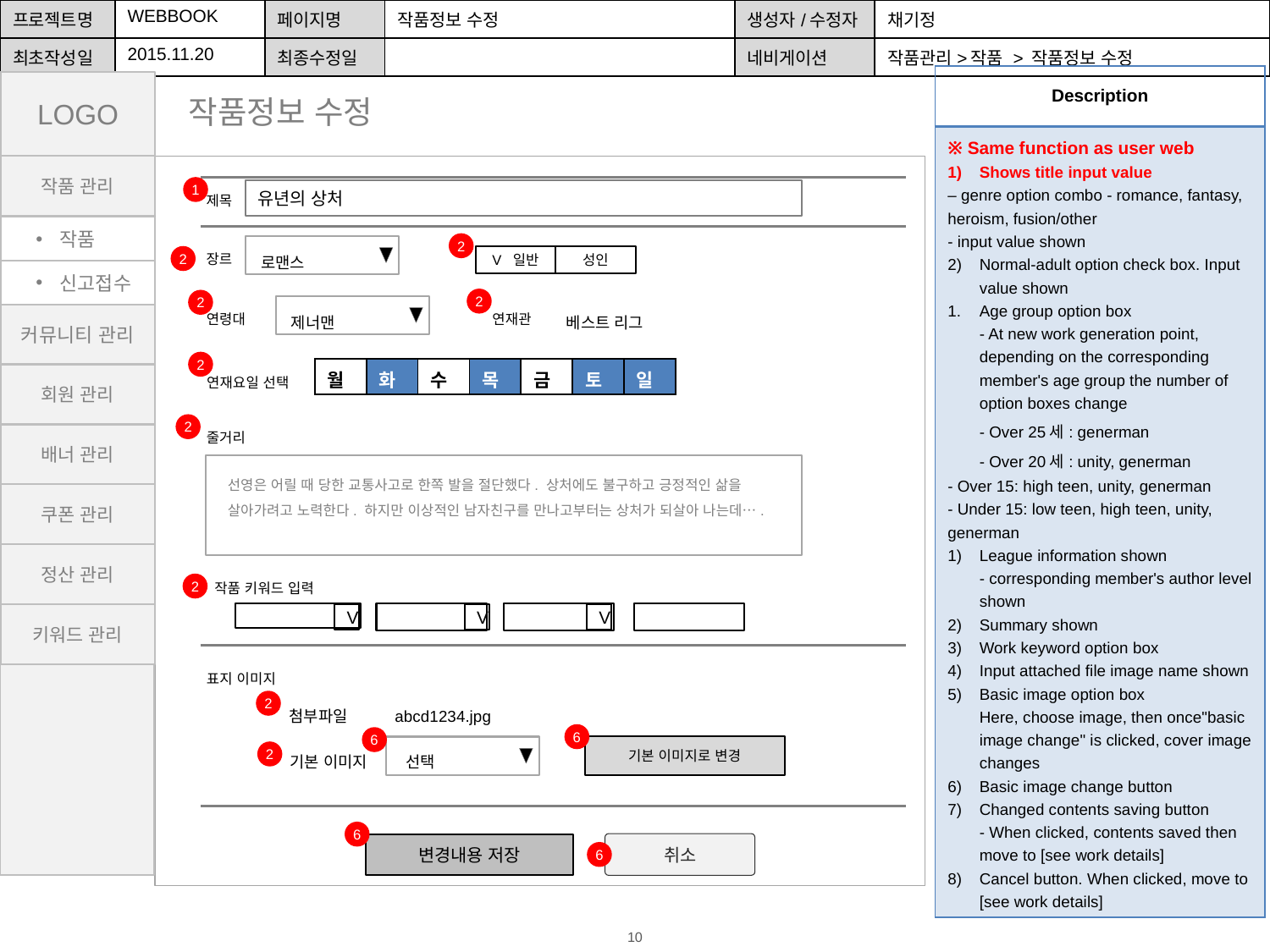

| 프로젝트명 | WEBBOOK | 페이지명 | 작품정보 수정 | 생성자/수정자 | 채기정 |
| --- | --- | --- | --- | --- | --- |
| 최초작성일 | 2015.11.20 | 최종수정일 |  | 네비게이션 | 작품관리>작품 > 작품정보 수정 |
| Description |
| --- |
| ※ Same function as user web Shows title input value – genre option combo - romance, fantasy, heroism, fusion/other - input value shown Normal-adult option check box. Input value shown Age group option box - At new work generation point, depending on the corresponding member's age group the number of option boxes change - Over 25세: generman - Over 20세: unity, generman - Over 15: high teen, unity, generman - Under 15: low teen, high teen, unity, generman League information shown - corresponding member's author level shown Summary shown Work keyword option box Input attached file image name shown Basic image option box Here, choose image, then once"basic image change" is clicked, cover image changes Basic image change button Changed contents saving button - When clicked, contents saved then move to [see work details] Cancel button. When clicked, move to [see work details] |

LOGO
작품정보 수정

작품 관리
1
제목
유년의 상처
작품
2
장르

로맨스
2
V  일반
성인

신고접수
2
2
연령대

연재관
제너맨
베스트 리그
커뮤니티 관리

2
연재요일 선택
| 월 | 화 | 수 | 목 | 금 | 토 | 일 |
| --- | --- | --- | --- | --- | --- | --- |
회원 관리
줄거리
2
배너 관리

선영은 어릴 때 당한 교통사고로 한쪽 발을 절단했다. 상처에도 불구하고 긍정적인 삶을 살아가려고 노력한다. 하지만 이상적인 남자친구를 만나고부터는 상처가 되살아 나는데….
쿠폰 관리
정산 관리
2
작품 키워드 입력

V
V
V
키워드 관리
표지 이미지
2
첨부파일
abcd1234.jpg
6
6
기본 이미지로 변경
기본 이미지

선택
2

6
취소
변경내용 저장
6